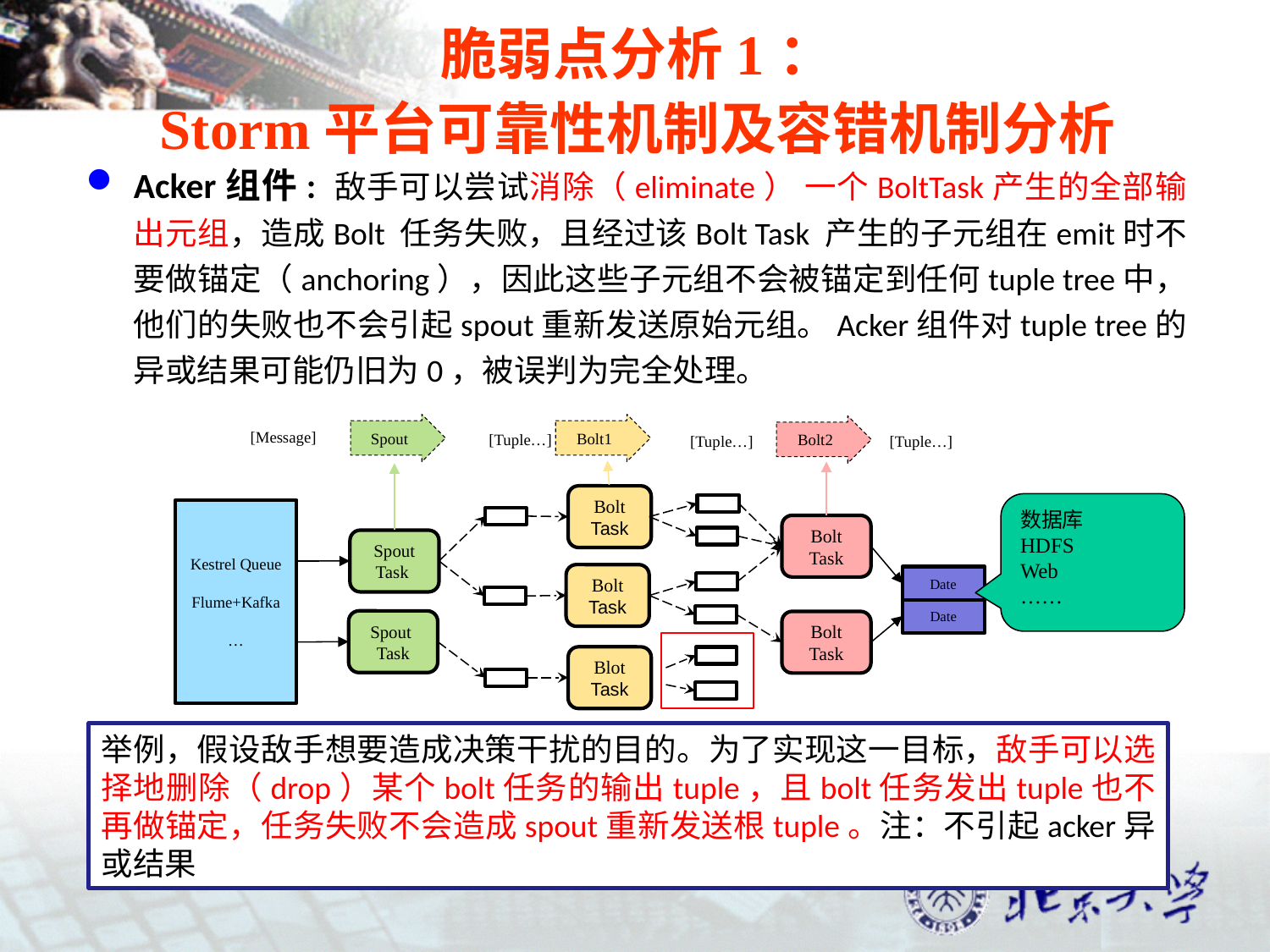

# 脆弱点分析1： Storm平台可靠性机制及容错机制分析
Acker组件: 敌手可以尝试消除（eliminate） 一个BoltTask产生的全部输出元组，造成Bolt 任务失败，且经过该Bolt Task 产生的子元组在emit时不要做锚定（anchoring），因此这些子元组不会被锚定到任何tuple tree中，他们的失败也不会引起spout重新发送原始元组。Acker组件对tuple tree的异或结果可能仍旧为0，被误判为完全处理。

Spout
Bolt1
Bolt2
[Message]
[Tuple…]
      [Tuple…]
[Tuple…]
Bolt
Task
Kestrel Queue

Flume+Kafka

…

Bolt
Task
Spout
Task
Date

Date
Spout
Task
Bolt
Task
Blot
Task

数据采集
数据输出
数据处理

Bolt
Task

数据库
HDFS
Web
……

举例，假设敌手想要造成决策干扰的目的。为了实现这一目标，敌手可以选择地删除（drop）某个bolt任务的输出tuple，且bolt任务发出tuple也不再做锚定，任务失败不会造成spout重新发送根tuple。注：不引起acker异或结果